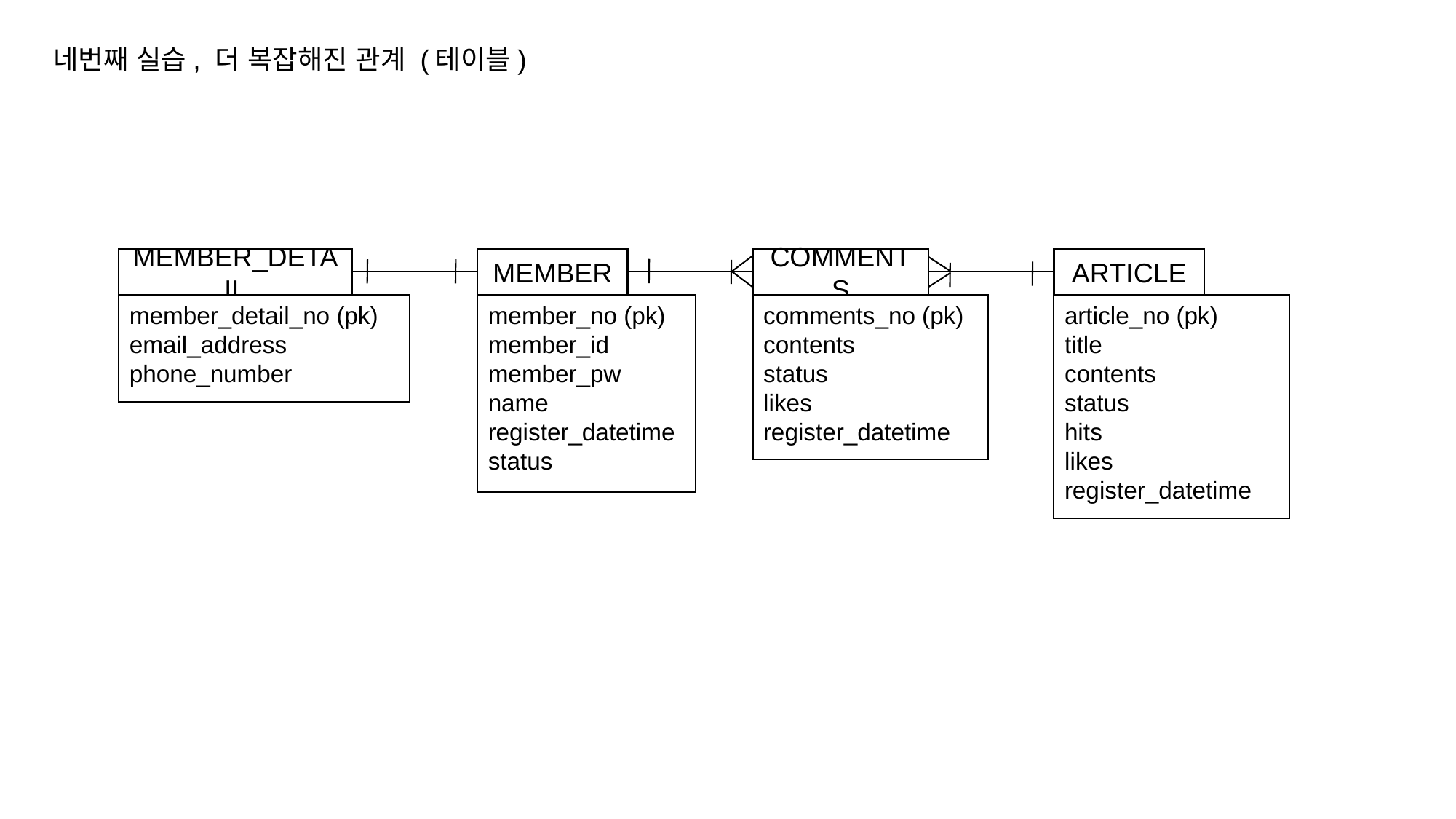

네번째 실습, 더 복잡해진 관계 (테이블)
MEMBER_DETAIL
MEMBER
COMMENTS
ARTICLE
member_detail_no (pk)
email_address
phone_number
member_no (pk)
member_id
member_pw
name
register_datetime
status
comments_no (pk)
contents
status
likes
register_datetime
article_no (pk)
title
contents
status
hits
likes
register_datetime